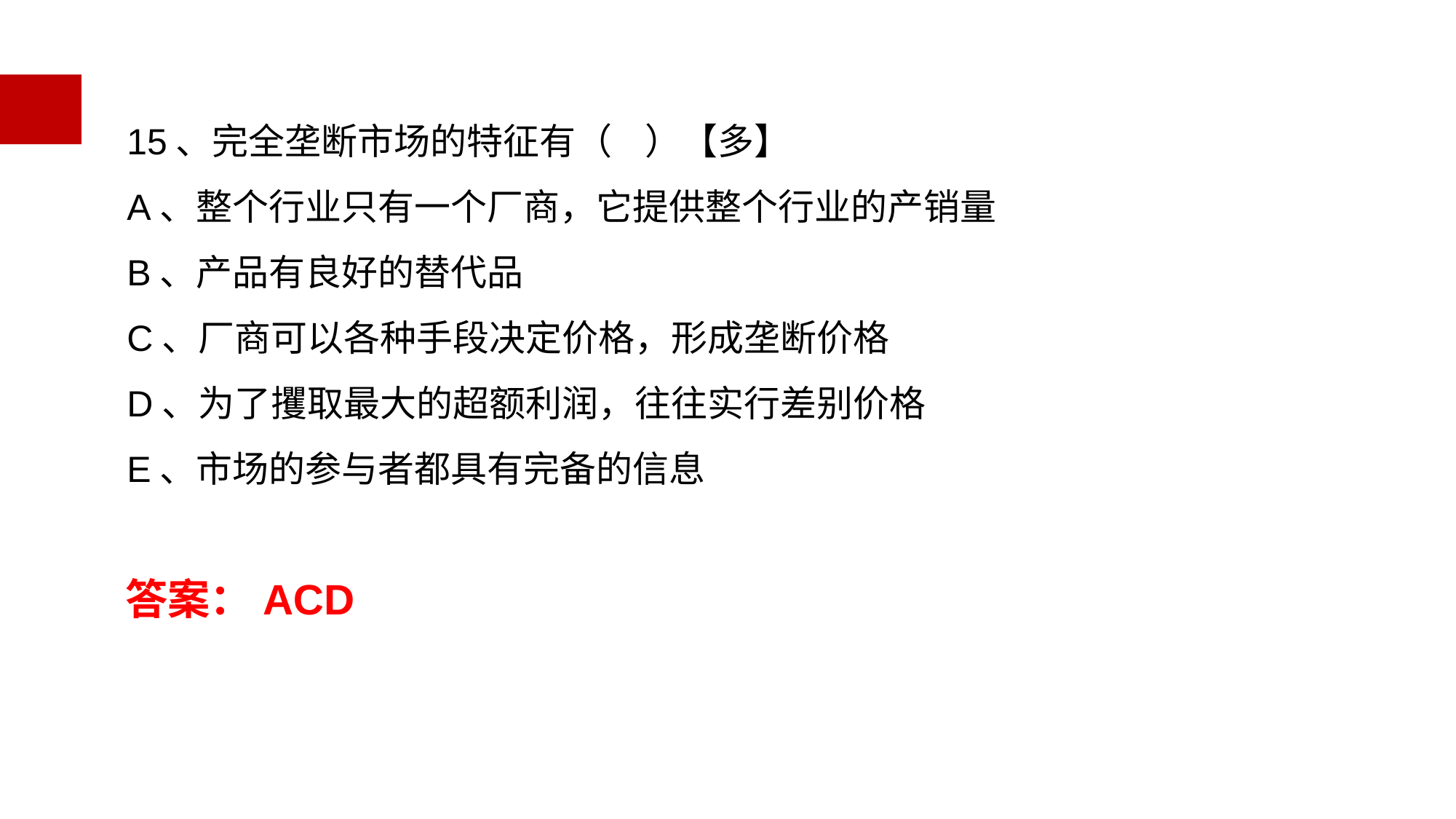

15、完全垄断市场的特征有（    ）【多】
A、整个行业只有一个厂商，它提供整个行业的产销量
B、产品有良好的替代品
C、厂商可以各种手段决定价格，形成垄断价格
D、为了攫取最大的超额利润，往往实行差别价格
E、市场的参与者都具有完备的信息
答案：ACD